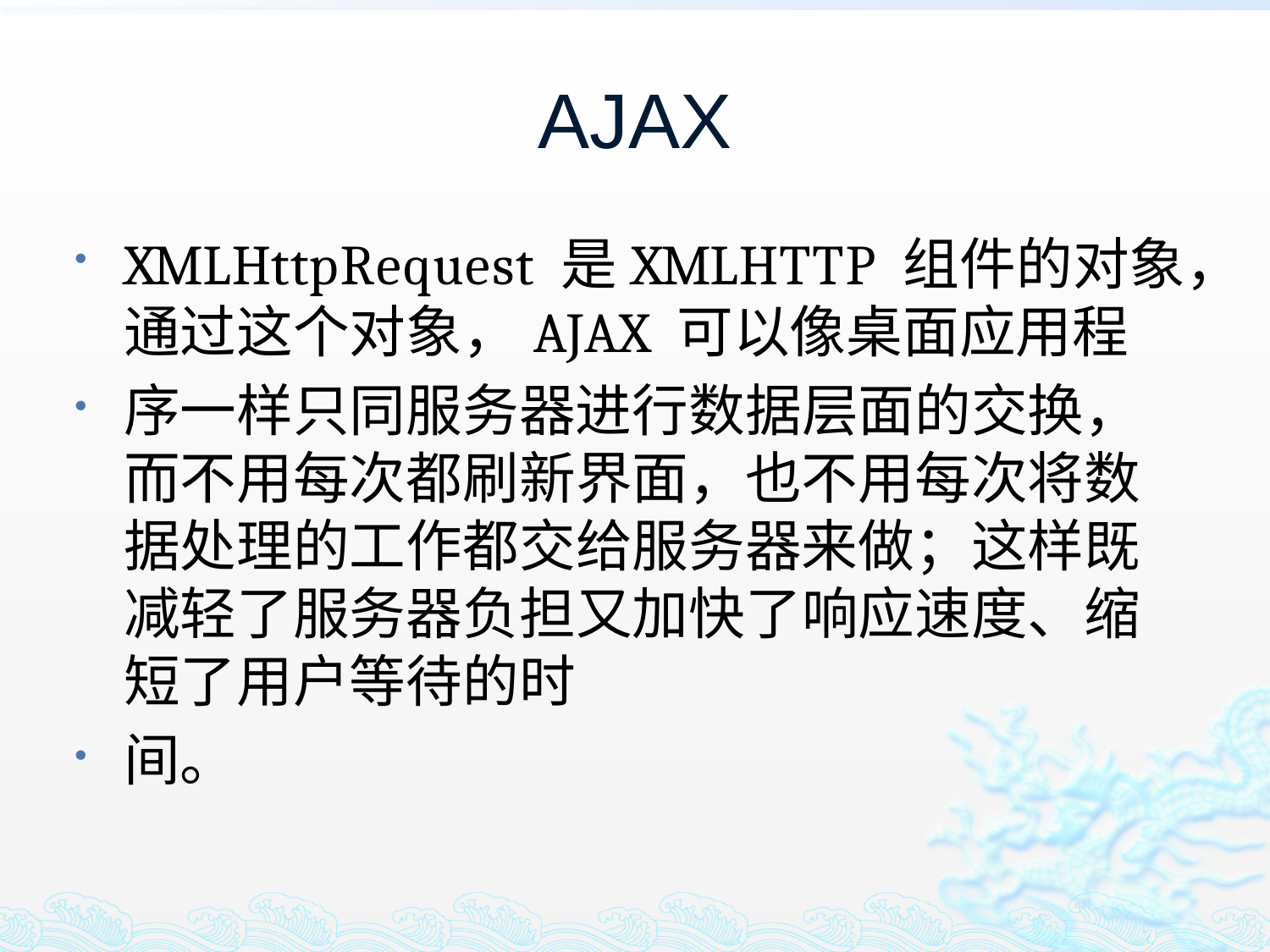

# AJAX
XMLHttpRequest 是XMLHTTP 组件的对象，通过这个对象，AJAX 可以像桌面应用程
序一样只同服务器进行数据层面的交换，而不用每次都刷新界面，也不用每次将数据处理的工作都交给服务器来做；这样既减轻了服务器负担又加快了响应速度、缩短了用户等待的时
间。